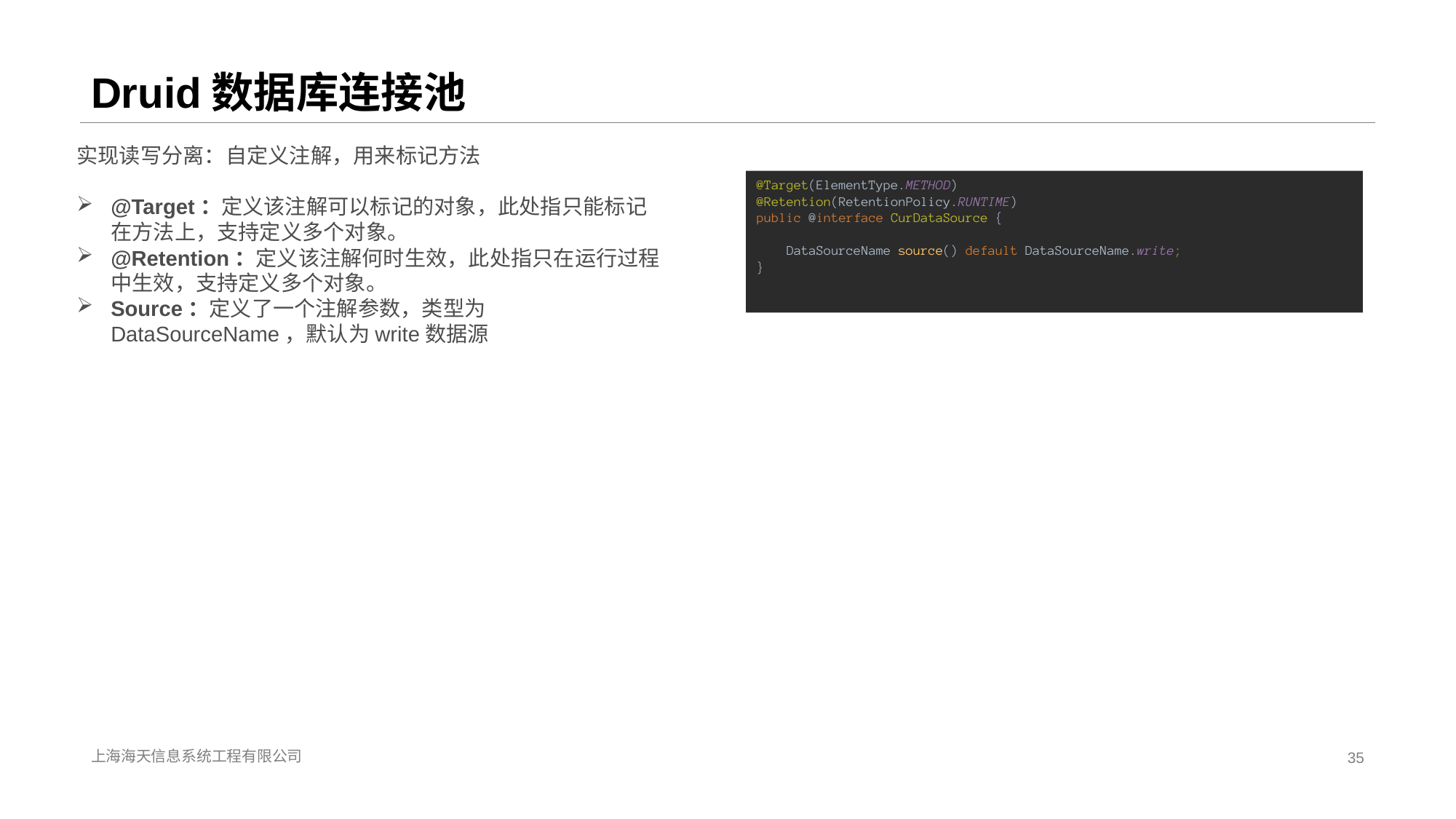

# Druid数据库连接池
实现读写分离：自定义注解，用来标记方法

@Target：定义该注解可以标记的对象，此处指只能标记在方法上，支持定义多个对象。
@Retention：定义该注解何时生效，此处指只在运行过程中生效，支持定义多个对象。
Source：定义了一个注解参数，类型为DataSourceName，默认为write数据源

@Target(ElementType.METHOD)
@Retention(RetentionPolicy.RUNTIME)
public @interface CurDataSource {
    DataSourceName source() default DataSourceName.write;
}
上海海天信息系统工程有限公司
35